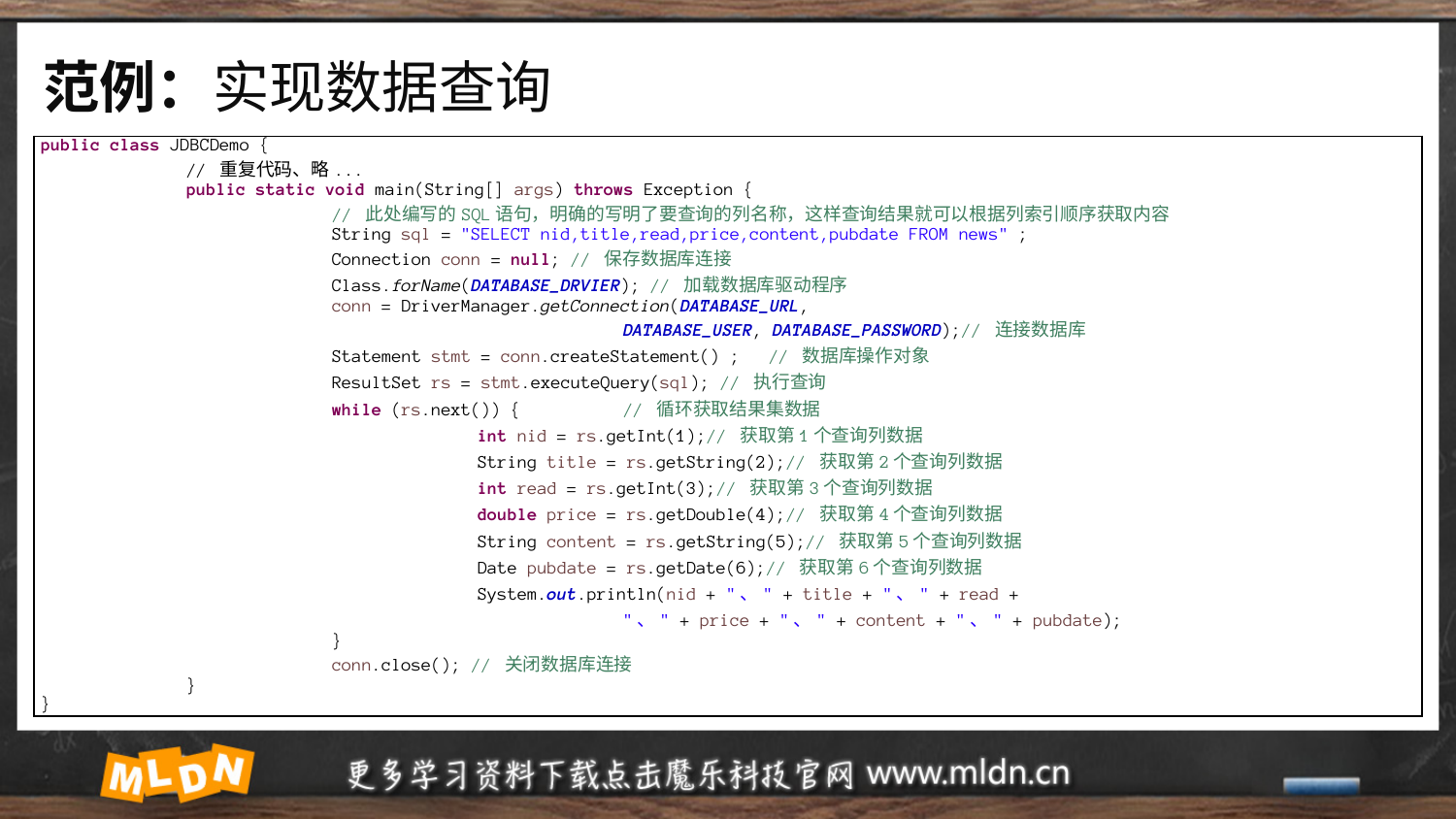

# 范例：实现数据查询
| public class JDBCDemo { // 重复代码、略... public static void main(String[] args) throws Exception { // 此处编写的SQL语句，明确的写明了要查询的列名称，这样查询结果就可以根据列索引顺序获取内容 String sql = "SELECT nid,title,read,price,content,pubdate FROM news" ; Connection conn = null; // 保存数据库连接 Class.forName(DATABASE\_DRVIER); // 加载数据库驱动程序 conn = DriverManager.getConnection(DATABASE\_URL, DATABASE\_USER, DATABASE\_PASSWORD);// 连接数据库 Statement stmt = conn.createStatement() ; // 数据库操作对象 ResultSet rs = stmt.executeQuery(sql); // 执行查询 while (rs.next()) { // 循环获取结果集数据 int nid = rs.getInt(1);// 获取第1个查询列数据 String title = rs.getString(2);// 获取第2个查询列数据 int read = rs.getInt(3);// 获取第3个查询列数据 double price = rs.getDouble(4);// 获取第4个查询列数据 String content = rs.getString(5);// 获取第5个查询列数据 Date pubdate = rs.getDate(6);// 获取第6个查询列数据 System.out.println(nid + "、" + title + "、" + read + "、" + price + "、" + content + "、" + pubdate); } conn.close(); // 关闭数据库连接 } } |
| --- |